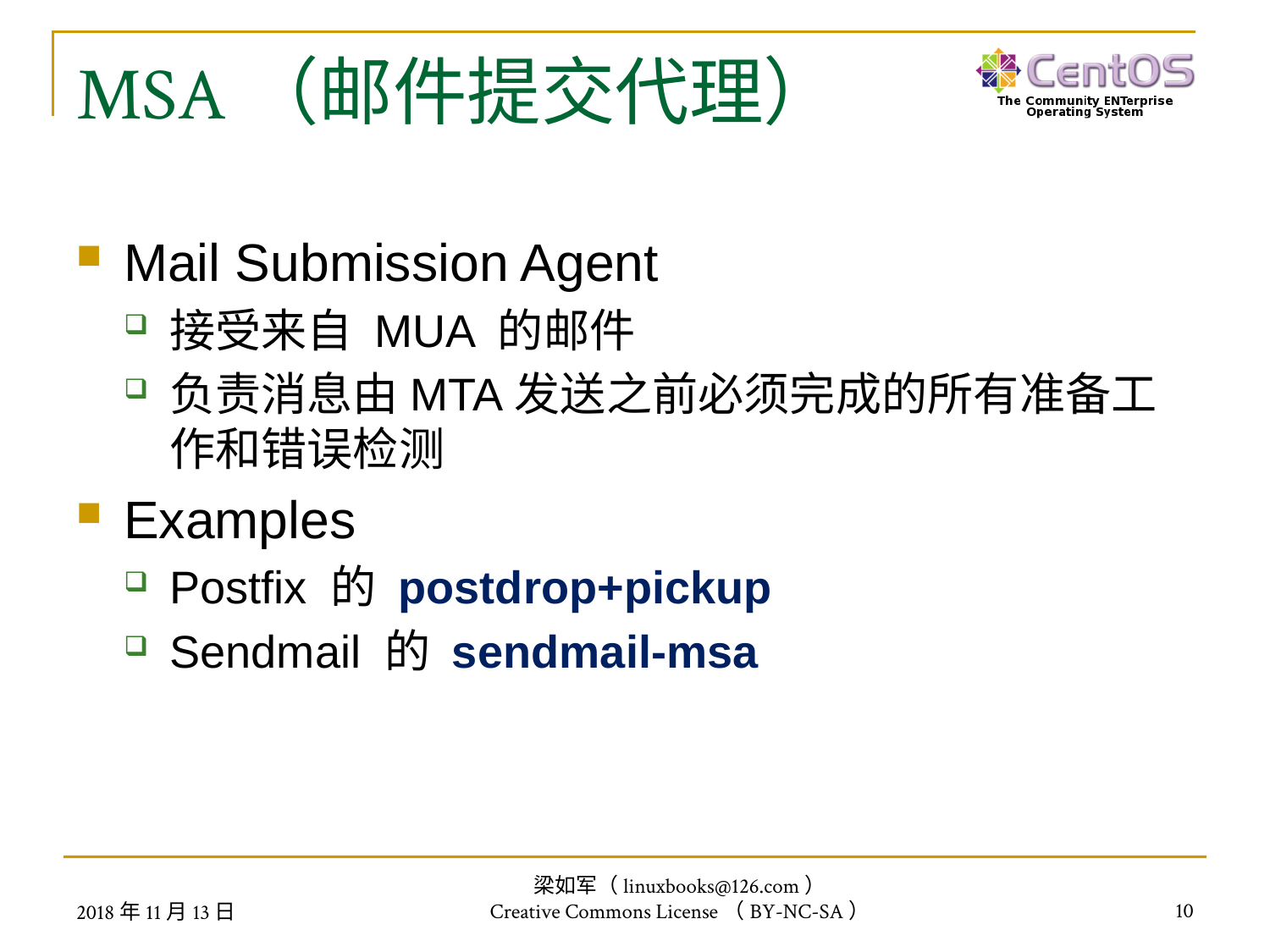

# MSA（邮件提交代理）
Mail Submission Agent
接受来自 MUA 的邮件
负责消息由MTA发送之前必须完成的所有准备工作和错误检测
Examples
Postfix 的 postdrop+pickup
Sendmail 的 sendmail-msa
梁如军（linuxbooks@126.com）
Creative Commons License（BY-NC-SA）
2018年11月13日
10